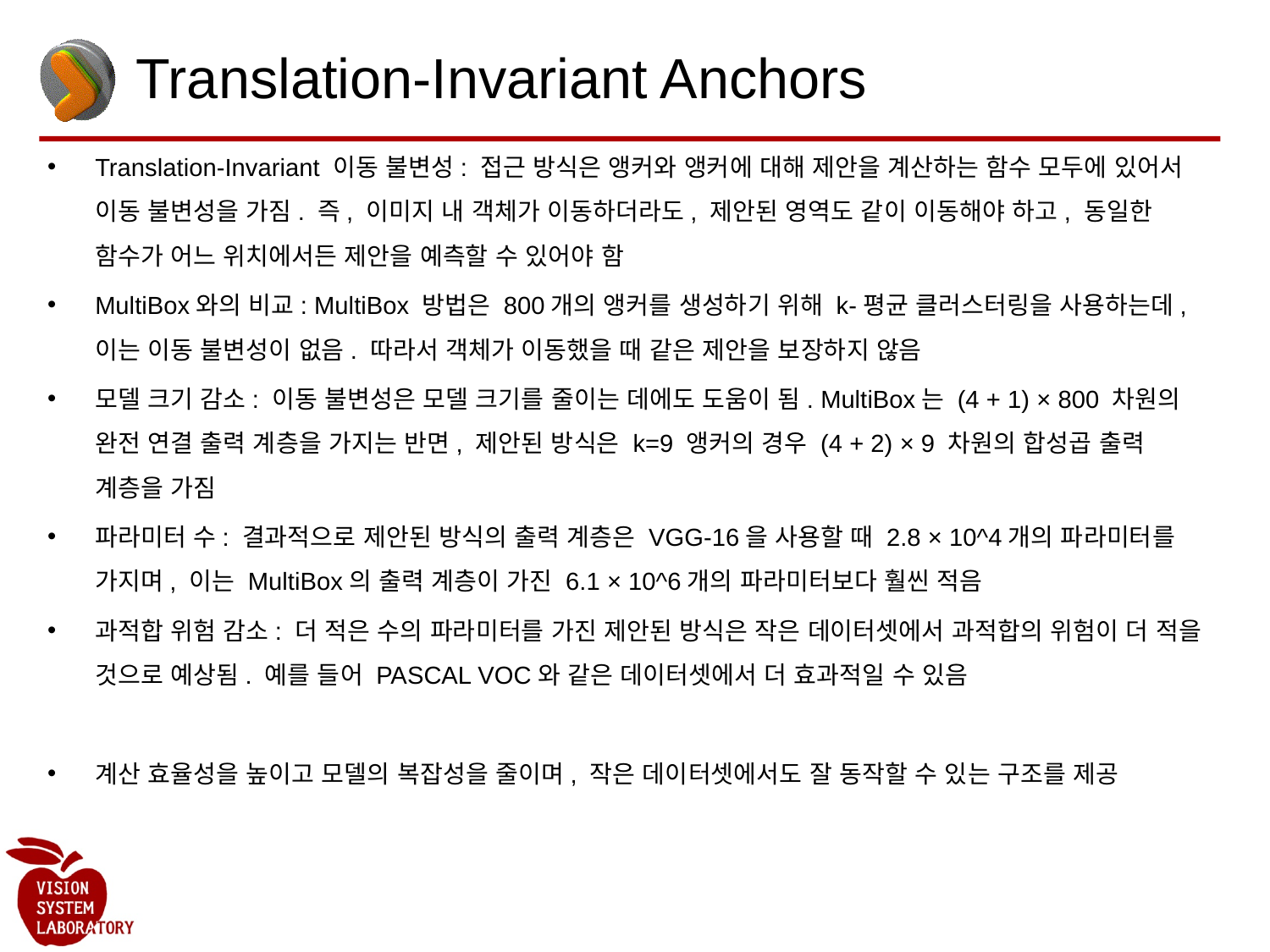

# Translation-Invariant Anchors

Translation-Invariant 이동 불변성: 접근 방식은 앵커와 앵커에 대해 제안을 계산하는 함수 모두에 있어서 이동 불변성을 가짐. 즉, 이미지 내 객체가 이동하더라도, 제안된 영역도 같이 이동해야 하고, 동일한 함수가 어느 위치에서든 제안을 예측할 수 있어야 함
MultiBox와의 비교: MultiBox 방법은 800개의 앵커를 생성하기 위해 k-평균 클러스터링을 사용하는데, 이는 이동 불변성이 없음. 따라서 객체가 이동했을 때 같은 제안을 보장하지 않음
모델 크기 감소: 이동 불변성은 모델 크기를 줄이는 데에도 도움이 됨. MultiBox는 (4 + 1) × 800 차원의 완전 연결 출력 계층을 가지는 반면, 제안된 방식은 k=9 앵커의 경우 (4 + 2) × 9 차원의 합성곱 출력 계층을 가짐
파라미터 수: 결과적으로 제안된 방식의 출력 계층은 VGG-16을 사용할 때 2.8 × 10^4개의 파라미터를 가지며, 이는 MultiBox의 출력 계층이 가진 6.1 × 10^6개의 파라미터보다 훨씬 적음
과적합 위험 감소: 더 적은 수의 파라미터를 가진 제안된 방식은 작은 데이터셋에서 과적합의 위험이 더 적을 것으로 예상됨. 예를 들어 PASCAL VOC와 같은 데이터셋에서 더 효과적일 수 있음

계산 효율성을 높이고 모델의 복잡성을 줄이며, 작은 데이터셋에서도 잘 동작할 수 있는 구조를 제공